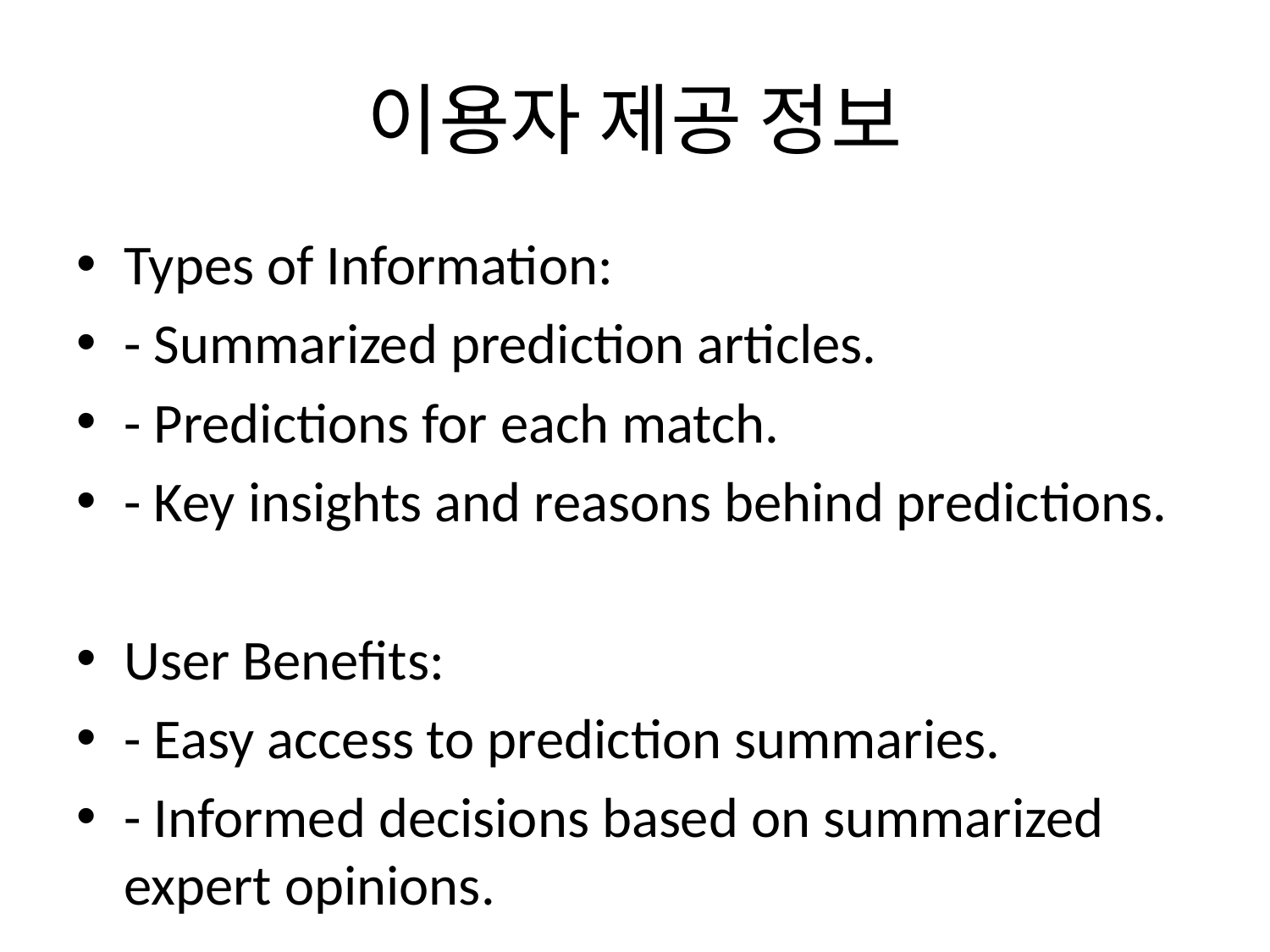

# 이용자 제공 정보
Types of Information:
- Summarized prediction articles.
- Predictions for each match.
- Key insights and reasons behind predictions.

User Benefits:
- Easy access to prediction summaries.
- Informed decisions based on summarized expert opinions.